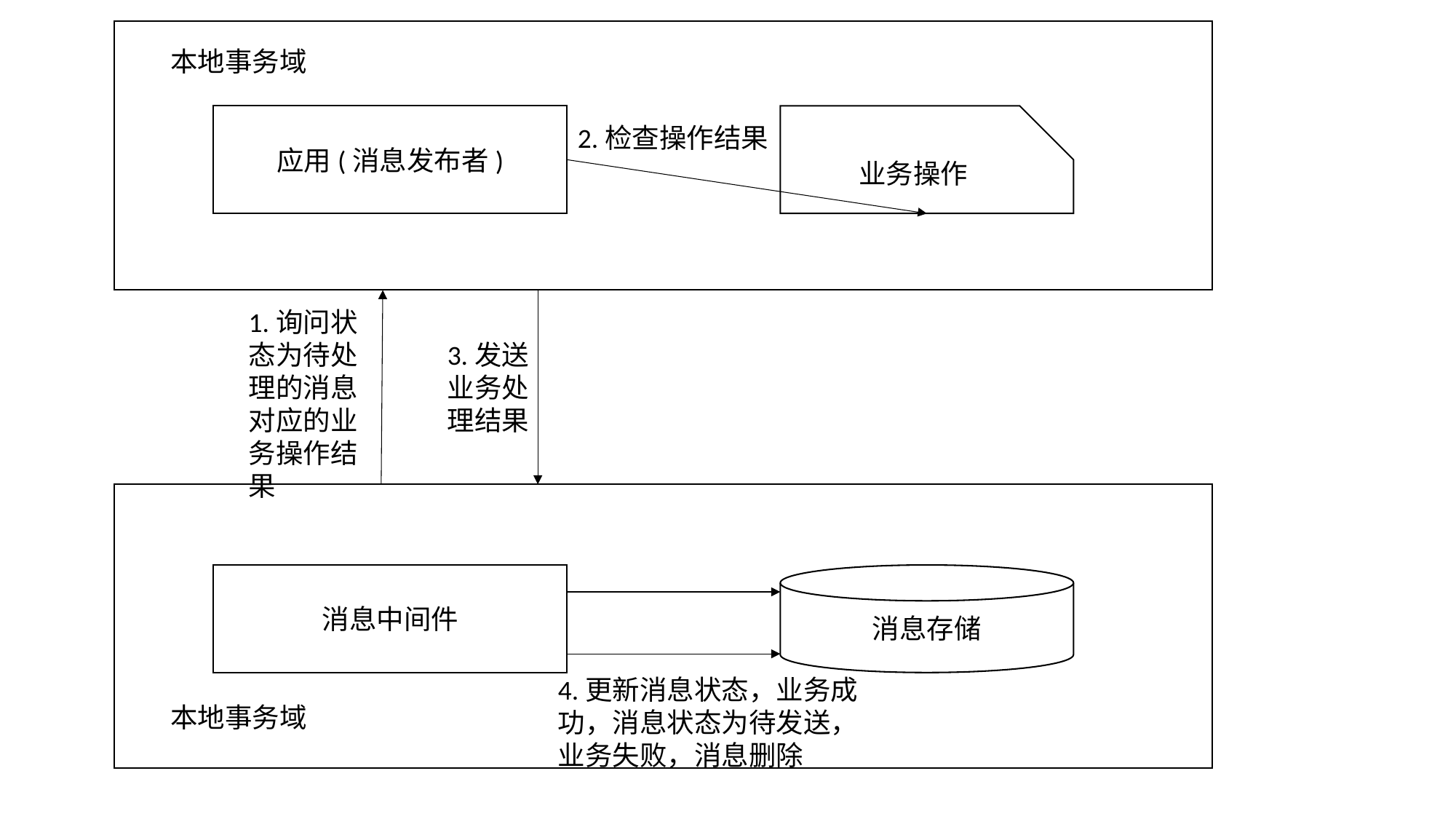

本地事务域
应用(消息发布者)
业务操作
2.检查操作结果
1.询问状态为待处理的消息对应的业务操作结果
3.发送业务处理结果

消息中间件
消息存储
4.更新消息状态，业务成功，消息状态为待发送，业务失败，消息删除
本地事务域